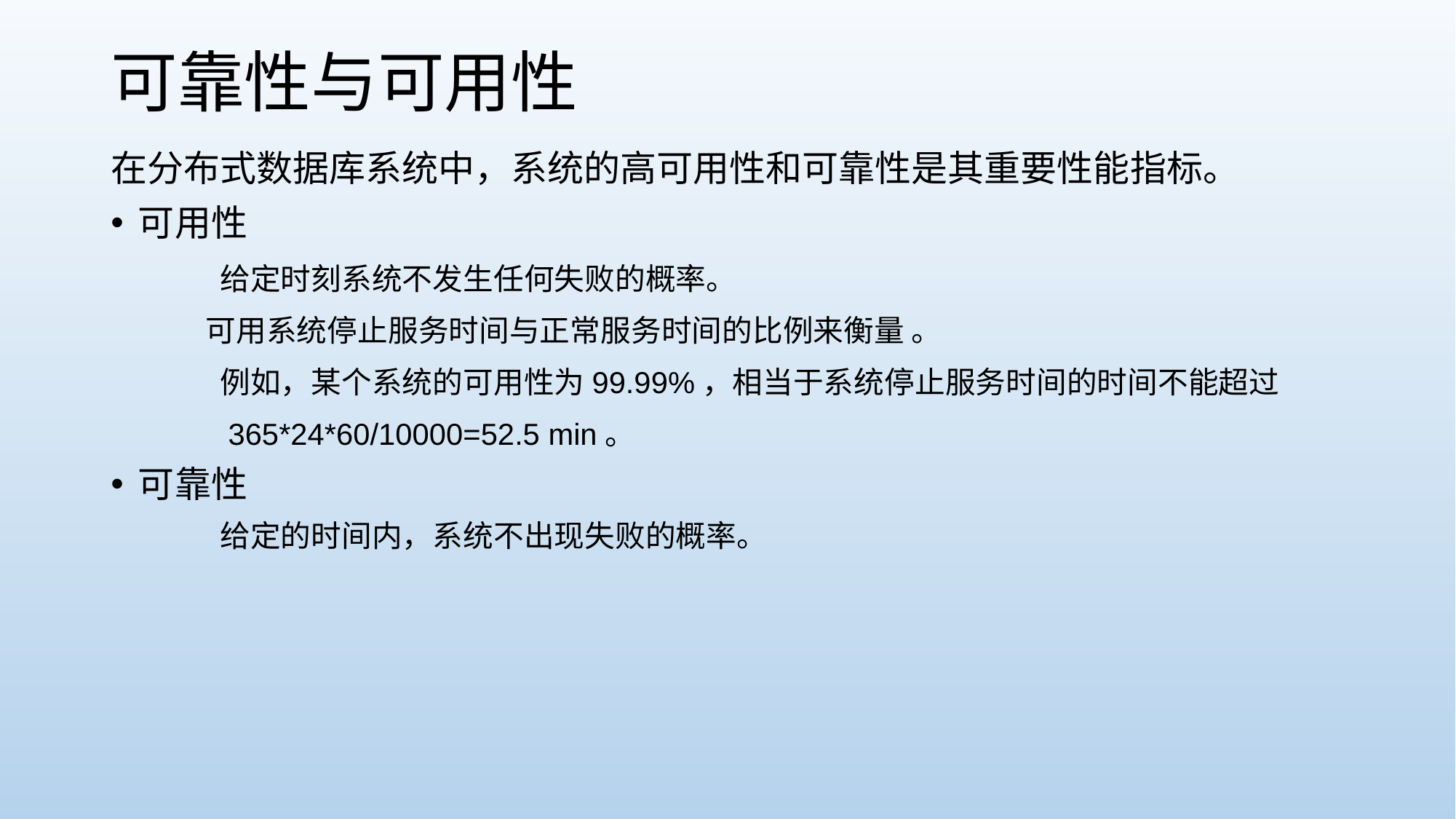

# 可靠性与可用性
在分布式数据库系统中，系统的高可用性和可靠性是其重要性能指标。
可用性
	给定时刻系统不发生任何失败的概率。
             可用系统停止服务时间与正常服务时间的比例来衡量 。
	例如，某个系统的可用性为99.99%，相当于系统停止服务时间的时间不能超过
              365*24*60/10000=52.5 min。
可靠性
	给定的时间内，系统不出现失败的概率。